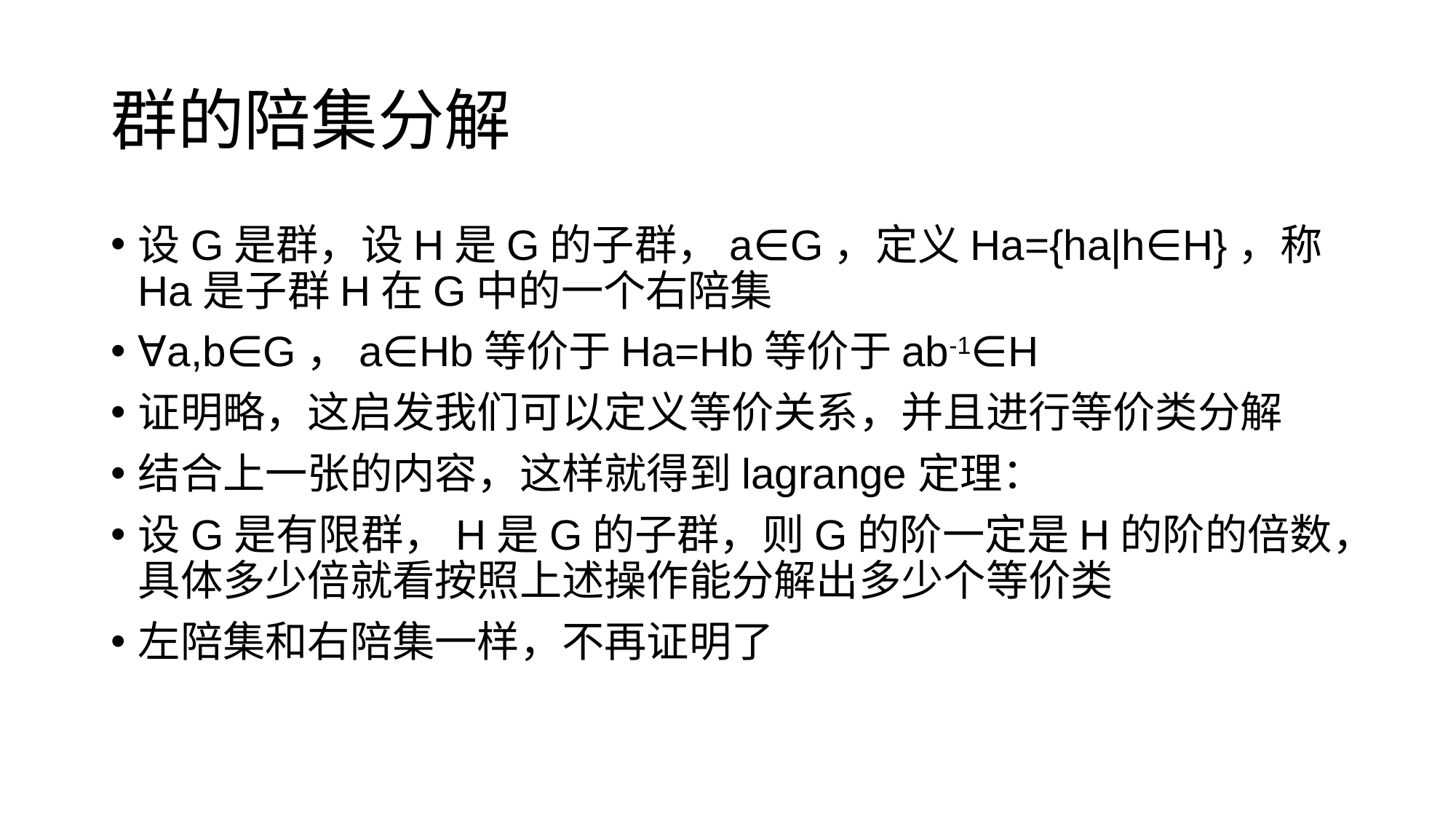

# 群的陪集分解
设G是群，设H是G的子群，a∈G，定义Ha={ha|h∈H}，称Ha是子群H在G中的一个右陪集
∀a,b∈G，a∈Hb等价于Ha=Hb等价于ab-1∈H
证明略，这启发我们可以定义等价关系，并且进行等价类分解
结合上一张的内容，这样就得到lagrange定理：
设G是有限群，H是G的子群，则G的阶一定是H的阶的倍数，具体多少倍就看按照上述操作能分解出多少个等价类
左陪集和右陪集一样，不再证明了